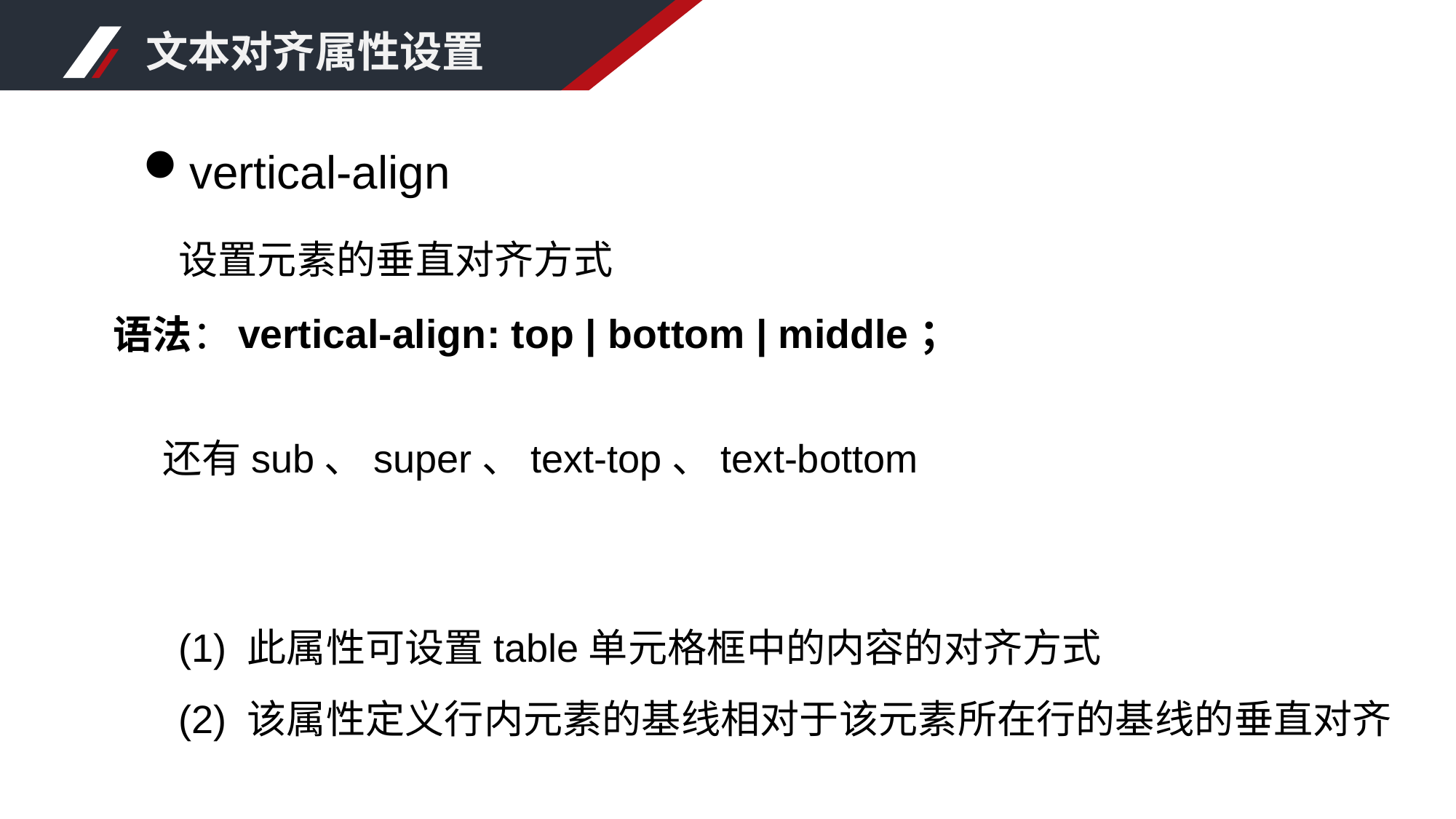

文本对齐属性设置
vertical-align
设置元素的垂直对齐方式
vertical-align: top | bottom | middle；
语法：
还有sub、super、text-top、text-bottom
(1) 此属性可设置table单元格框中的内容的对齐方式
(2) 该属性定义行内元素的基线相对于该元素所在行的基线的垂直对齐